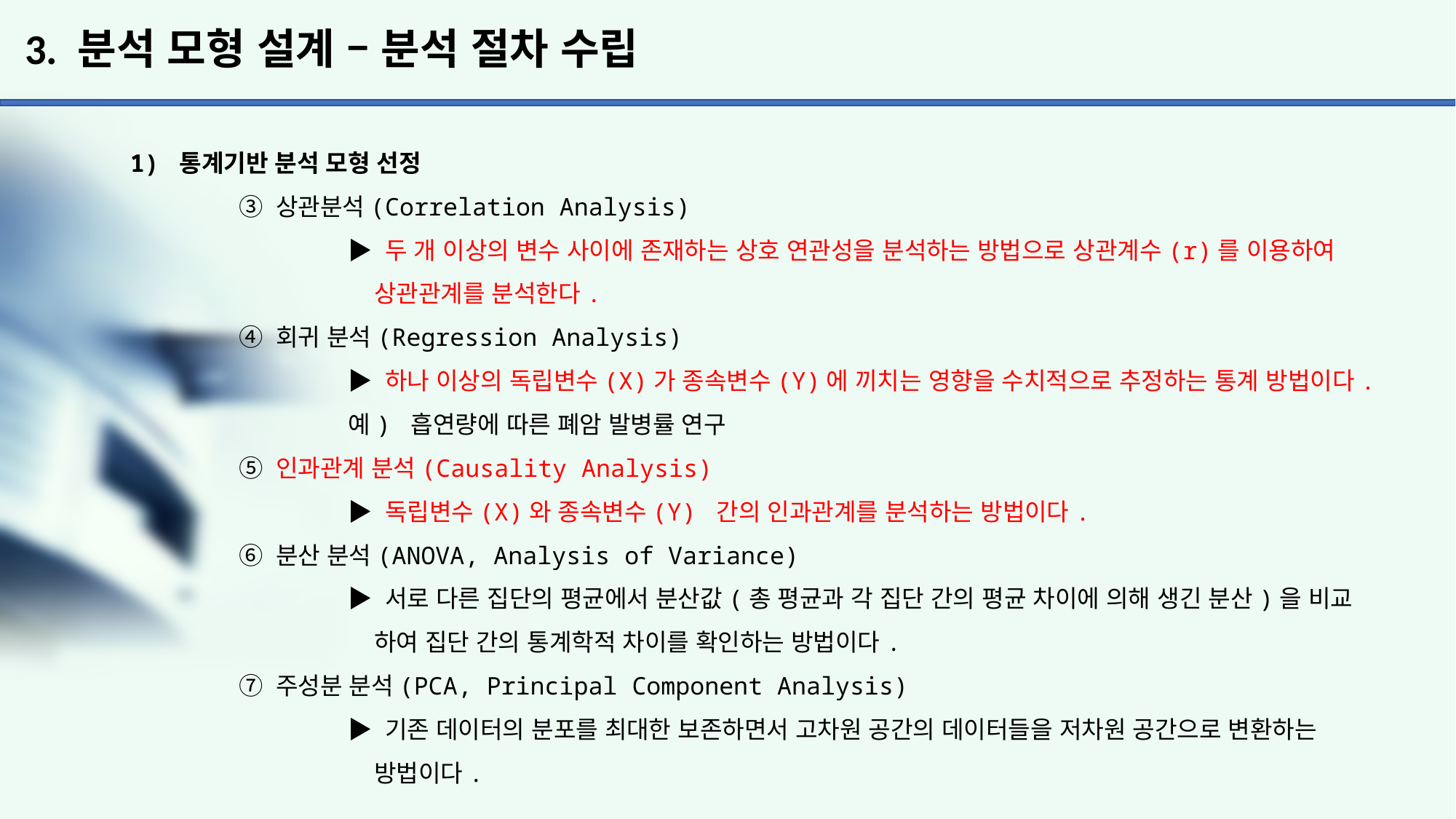

# 3. 분석 모형 설계 – 분석 절차 수립
1) 통계기반 분석 모형 선정
	③ 상관분석(Correlation Analysis)
		▶ 두 개 이상의 변수 사이에 존재하는 상호 연관성을 분석하는 방법으로 상관계수(r)를 이용하여
		   상관관계를 분석한다.
	④ 회귀 분석(Regression Analysis)
		▶ 하나 이상의 독립변수(X)가 종속변수(Y)에 끼치는 영향을 수치적으로 추정하는 통계 방법이다.
		예) 흡연량에 따른 폐암 발병률 연구
	⑤ 인과관계 분석(Causality Analysis)
		▶ 독립변수(X)와 종속변수(Y) 간의 인과관계를 분석하는 방법이다.
	⑥ 분산 분석(ANOVA, Analysis of Variance)
		▶ 서로 다른 집단의 평균에서 분산값(총 평균과 각 집단 간의 평균 차이에 의해 생긴 분산)을 비교
		   하여 집단 간의 통계학적 차이를 확인하는 방법이다.
	⑦ 주성분 분석(PCA, Principal Component Analysis)
		▶ 기존 데이터의 분포를 최대한 보존하면서 고차원 공간의 데이터들을 저차원 공간으로 변환하는
		   방법이다.